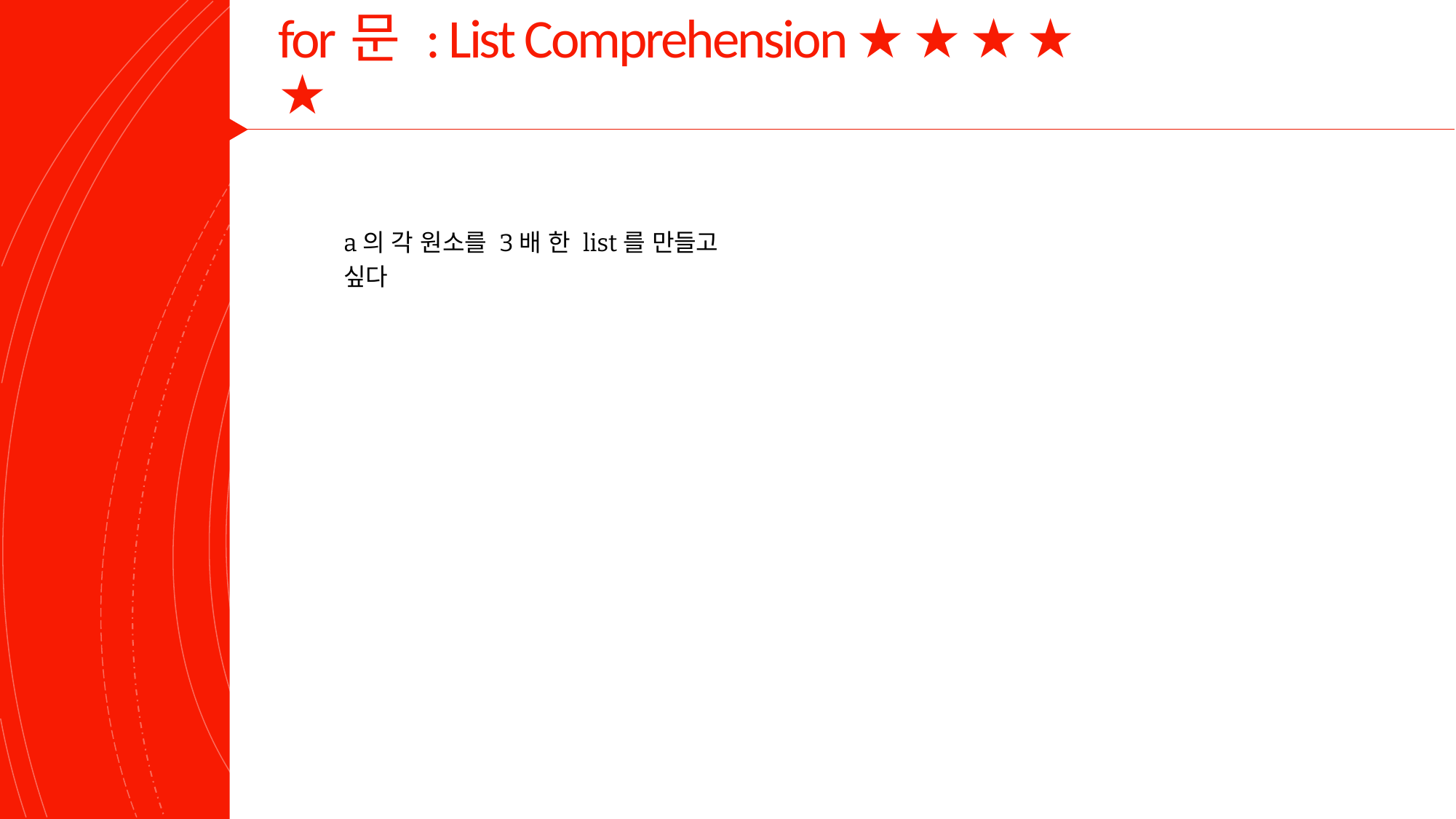

# for문 : List Comprehension ★ ★ ★ ★ ★

a의 각 원소를 3배 한 list를 만들고 싶다